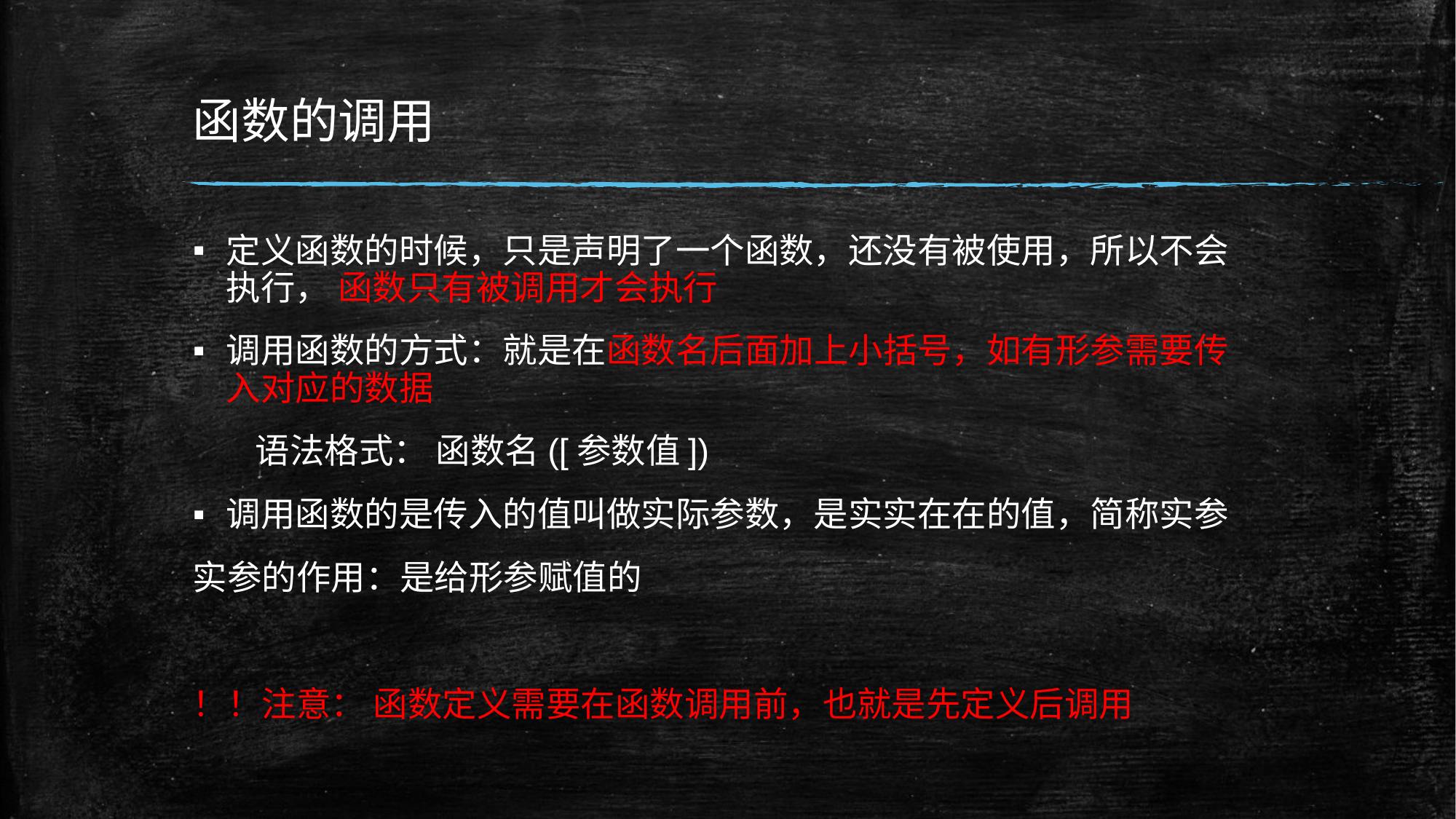

# 函数的调用
定义函数的时候，只是声明了一个函数，还没有被使用，所以不会执行， 函数只有被调用才会执行
调用函数的方式：就是在函数名后面加上小括号，如有形参需要传入对应的数据
       语法格式： 函数名([参数值])
调用函数的是传入的值叫做实际参数，是实实在在的值，简称实参
实参的作用：是给形参赋值的

！！注意： 函数定义需要在函数调用前，也就是先定义后调用